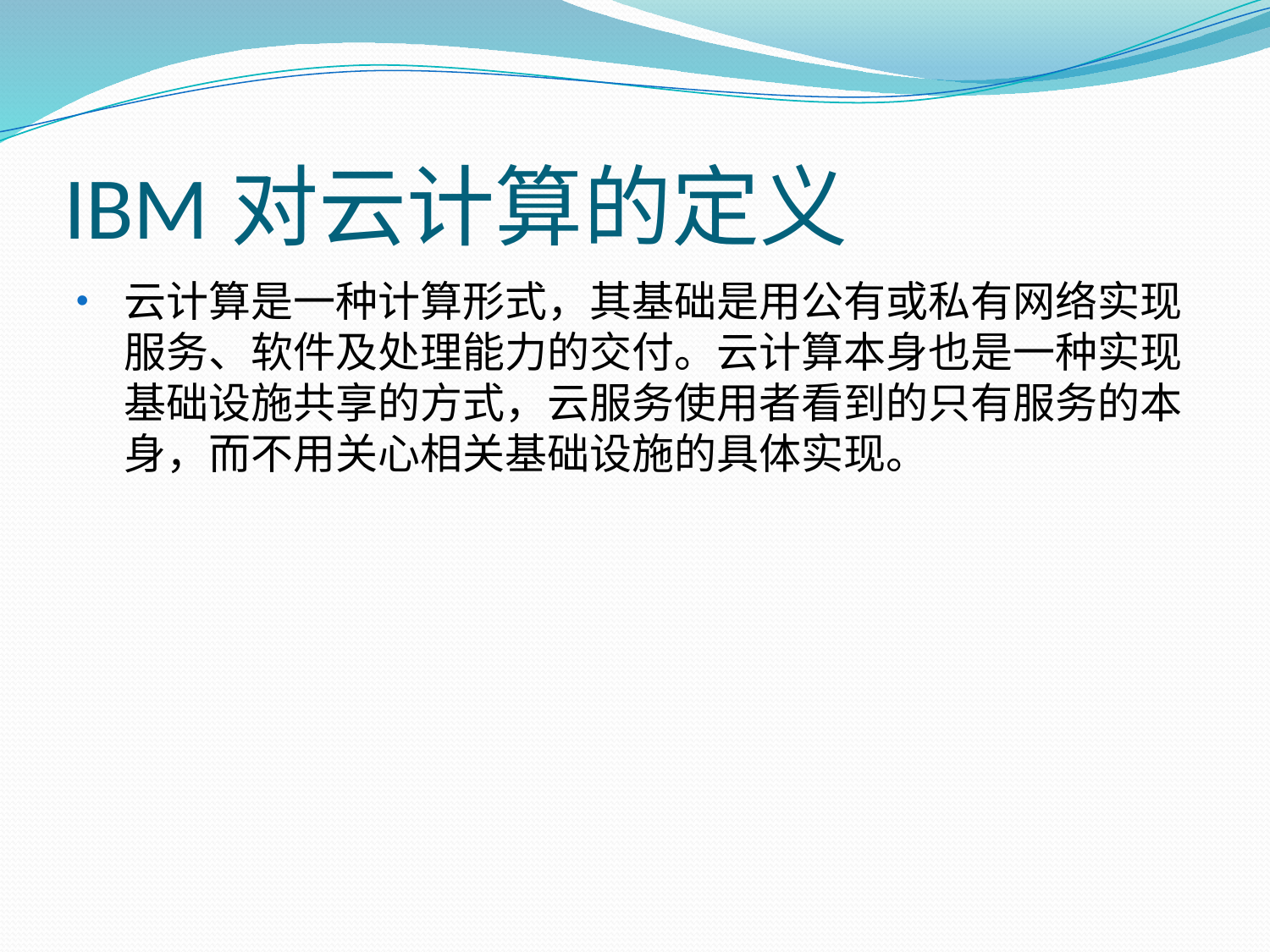

# IBM对云计算的定义
云计算是一种计算形式，其基础是用公有或私有网络实现服务、软件及处理能力的交付。云计算本身也是一种实现基础设施共享的方式，云服务使用者看到的只有服务的本身，而不用关心相关基础设施的具体实现。